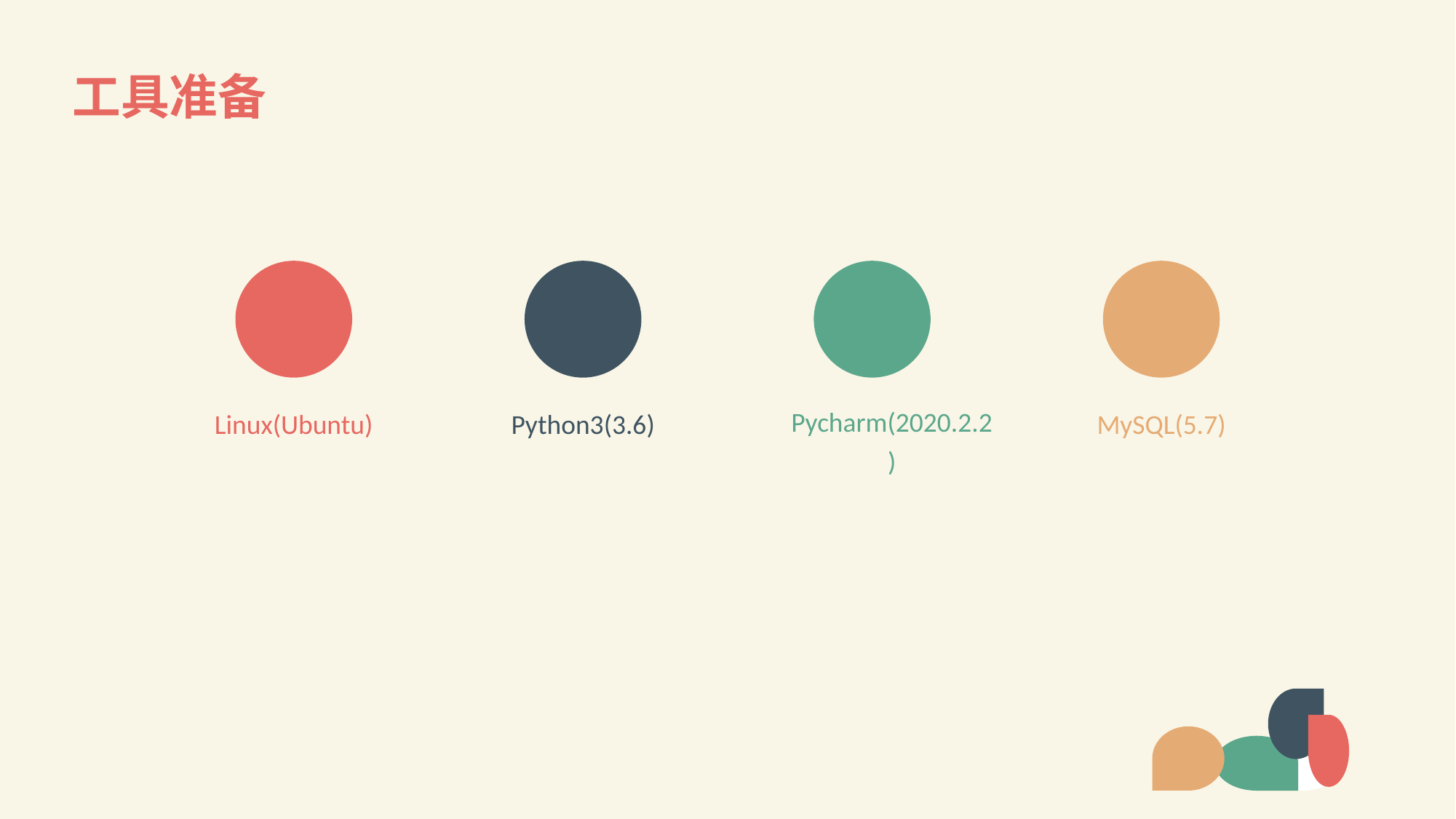

# 工具准备

Pycharm(2020.2.2)
Linux(Ubuntu)
Python3(3.6)
MySQL(5.7)

LOREM